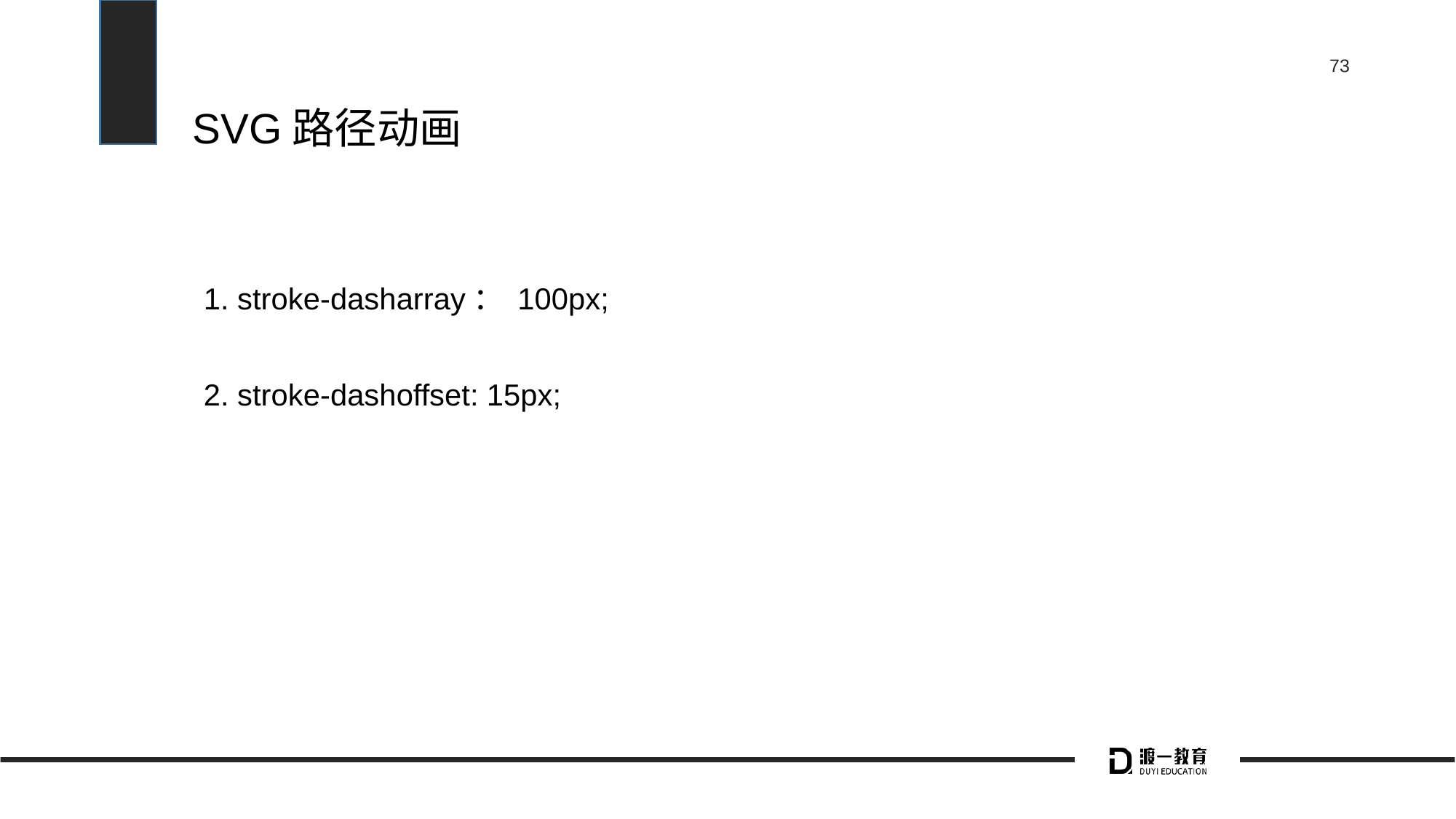

# SVG路径动画

1. stroke-dasharray： 100px;

2. stroke-dashoffset: 15px;